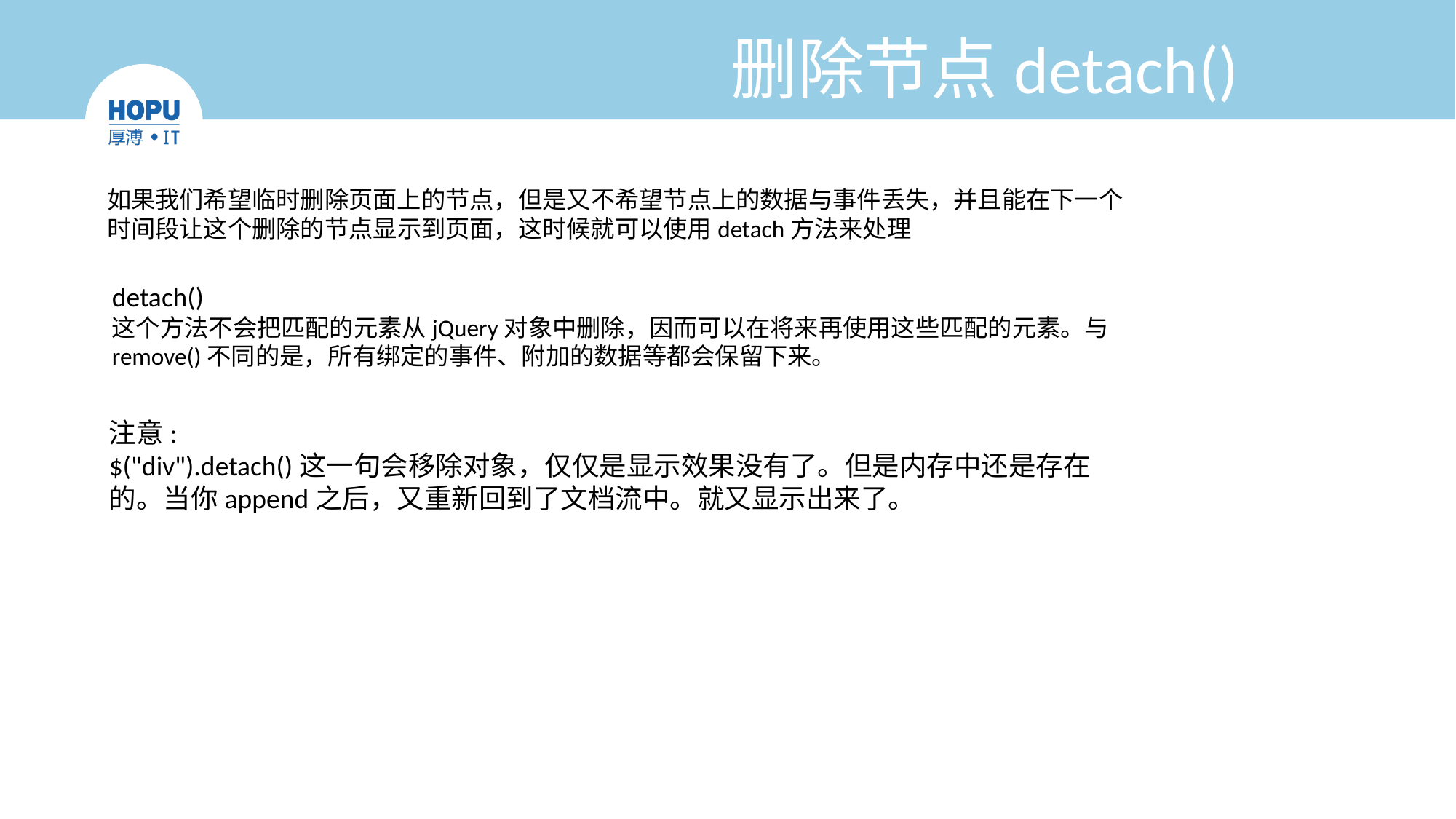

# 删除节点detach()
如果我们希望临时删除页面上的节点，但是又不希望节点上的数据与事件丢失，并且能在下一个时间段让这个删除的节点显示到页面，这时候就可以使用detach方法来处理
detach()
这个方法不会把匹配的元素从jQuery对象中删除，因而可以在将来再使用这些匹配的元素。与remove()不同的是，所有绑定的事件、附加的数据等都会保留下来。

注意:
$("div").detach()这一句会移除对象，仅仅是显示效果没有了。但是内存中还是存在的。当你append之后，又重新回到了文档流中。就又显示出来了。